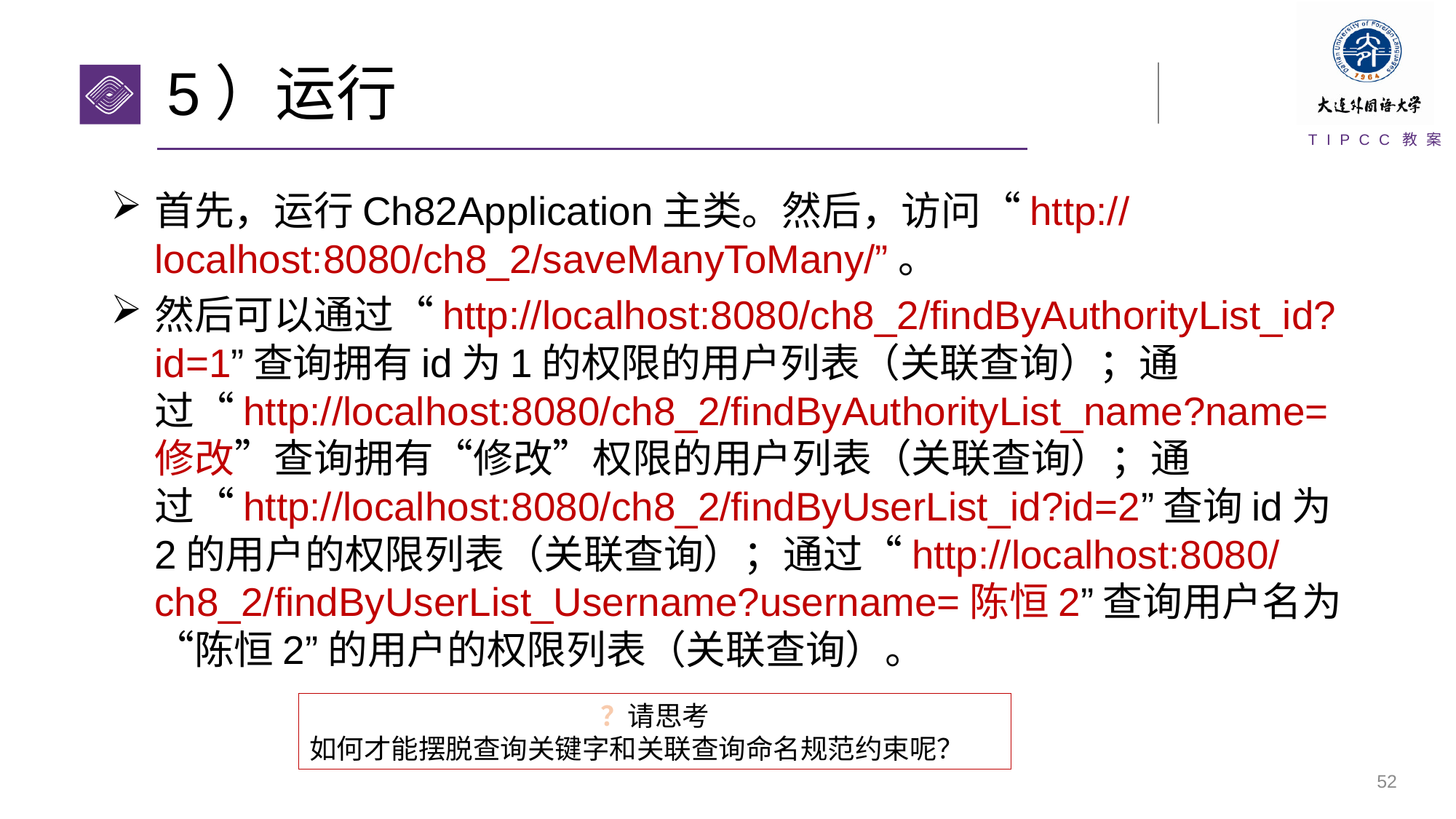

# 5）运行
首先，运行Ch82Application主类。然后，访问“http://localhost:8080/ch8_2/saveManyToMany/”。
然后可以通过“http://localhost:8080/ch8_2/findByAuthorityList_id?id=1”查询拥有id为1的权限的用户列表（关联查询）；通过“http://localhost:8080/ch8_2/findByAuthorityList_name?name=修改”查询拥有“修改”权限的用户列表（关联查询）；通过“http://localhost:8080/ch8_2/findByUserList_id?id=2”查询id为2的用户的权限列表（关联查询）；通过“http://localhost:8080/ch8_2/findByUserList_Username?username=陈恒2”查询用户名为“陈恒2”的用户的权限列表（关联查询）。

？请思考
如何才能摆脱查询关键字和关联查询命名规范约束呢？
52